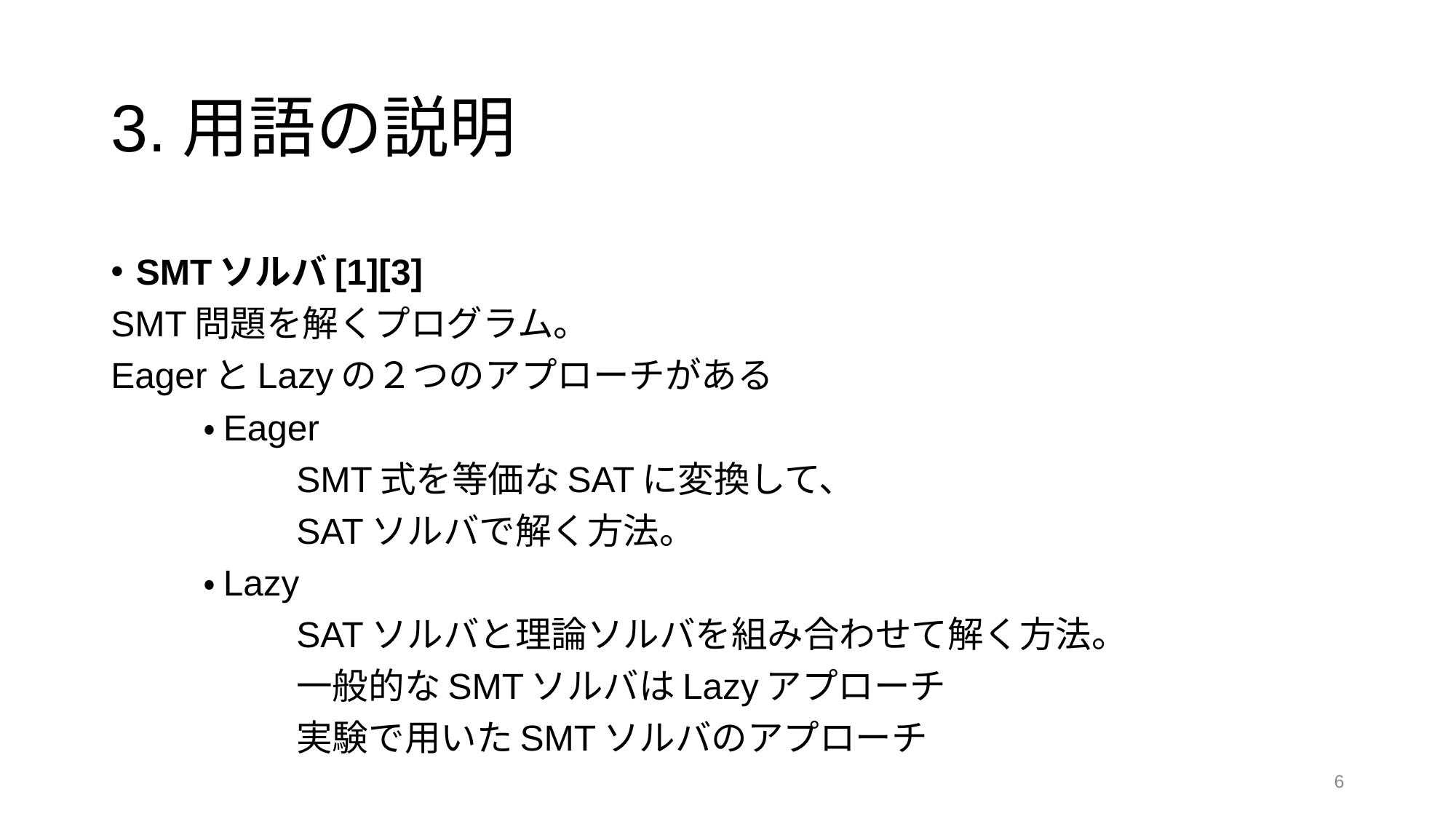

# 3.用語の説明
SMTソルバ[1][3]
SMT問題を解くプログラム。
EagerとLazyの２つのアプローチがある
	・Eager
		SMT式を等価なSATに変換して、
		SATソルバで解く方法。
	・Lazy
		SATソルバと理論ソルバを組み合わせて解く方法。
		一般的なSMTソルバはLazyアプローチ
		実験で用いたSMTソルバのアプローチ
6